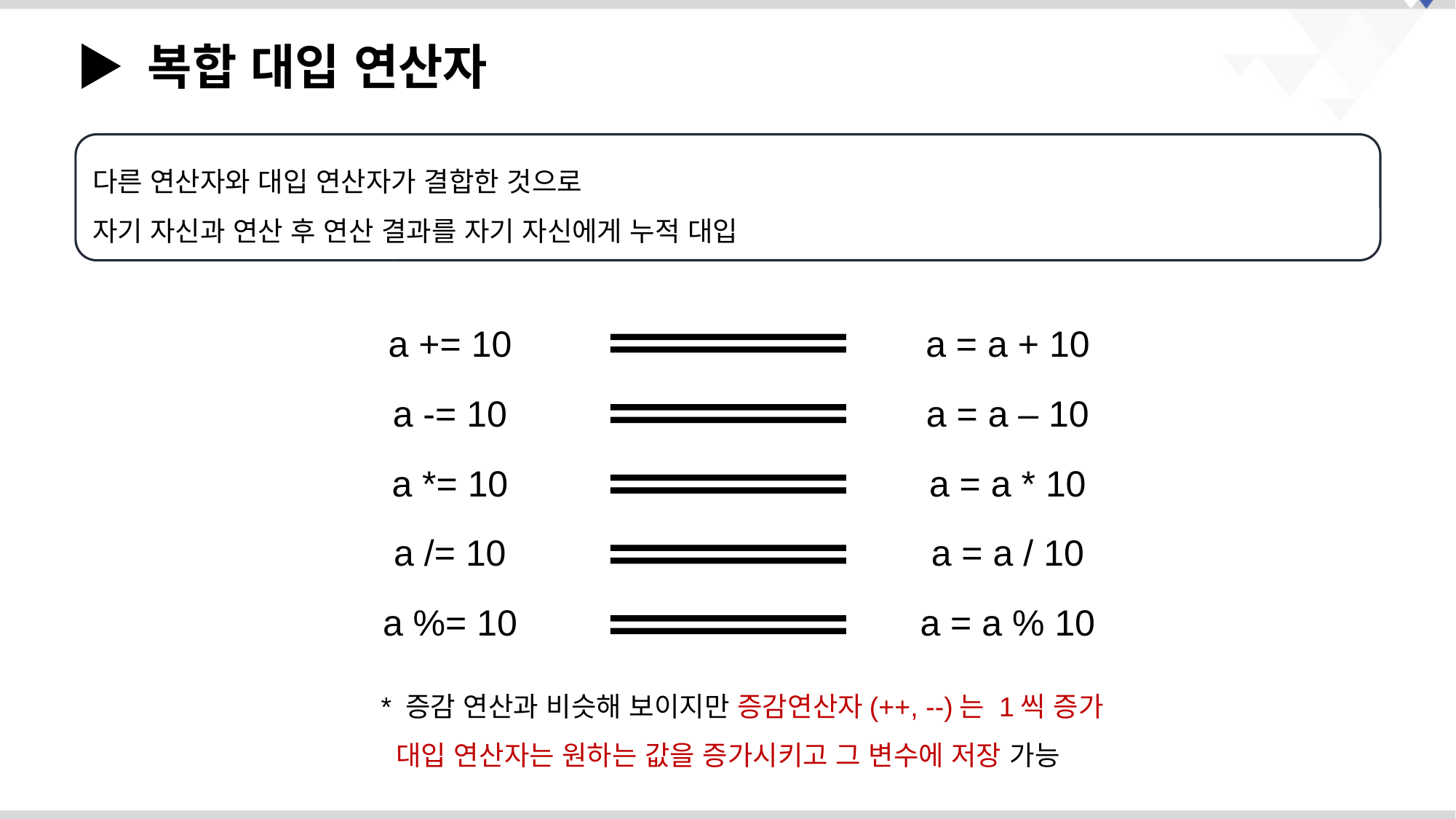

▶ 복합 대입 연산자
다른 연산자와 대입 연산자가 결합한 것으로
자기 자신과 연산 후 연산 결과를 자기 자신에게 누적 대입
| a += 10 |  | a = a + 10 |
| --- | --- | --- |
| a -= 10 |  | a = a – 10 |
| a \*= 10 |  | a = a \* 10 |
| a /= 10 |  | a = a / 10 |
| a %= 10 |  | a = a % 10 |

* 증감 연산과 비슷해 보이지만 증감연산자(++, --)는 1씩 증가
  대입 연산자는 원하는 값을 증가시키고 그 변수에 저장 가능